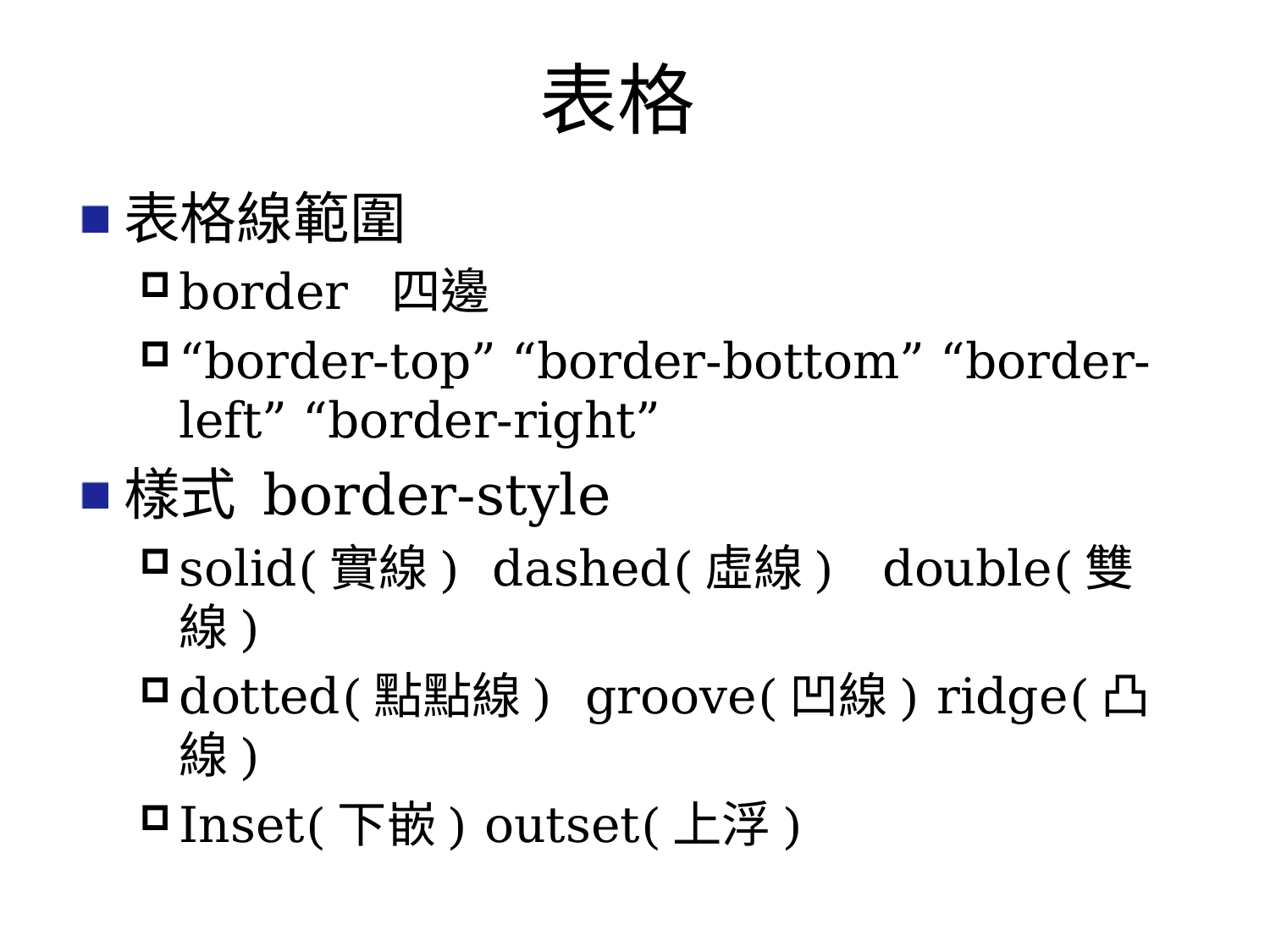

# 表格
表格線範圍
border  四邊
“border-top” “border-bottom” “border-left” “border-right”
樣式 border-style
solid(實線)  dashed(虛線)   double(雙線)
dotted(點點線)  groove(凹線) ridge(凸線)
Inset(下嵌) outset(上浮)